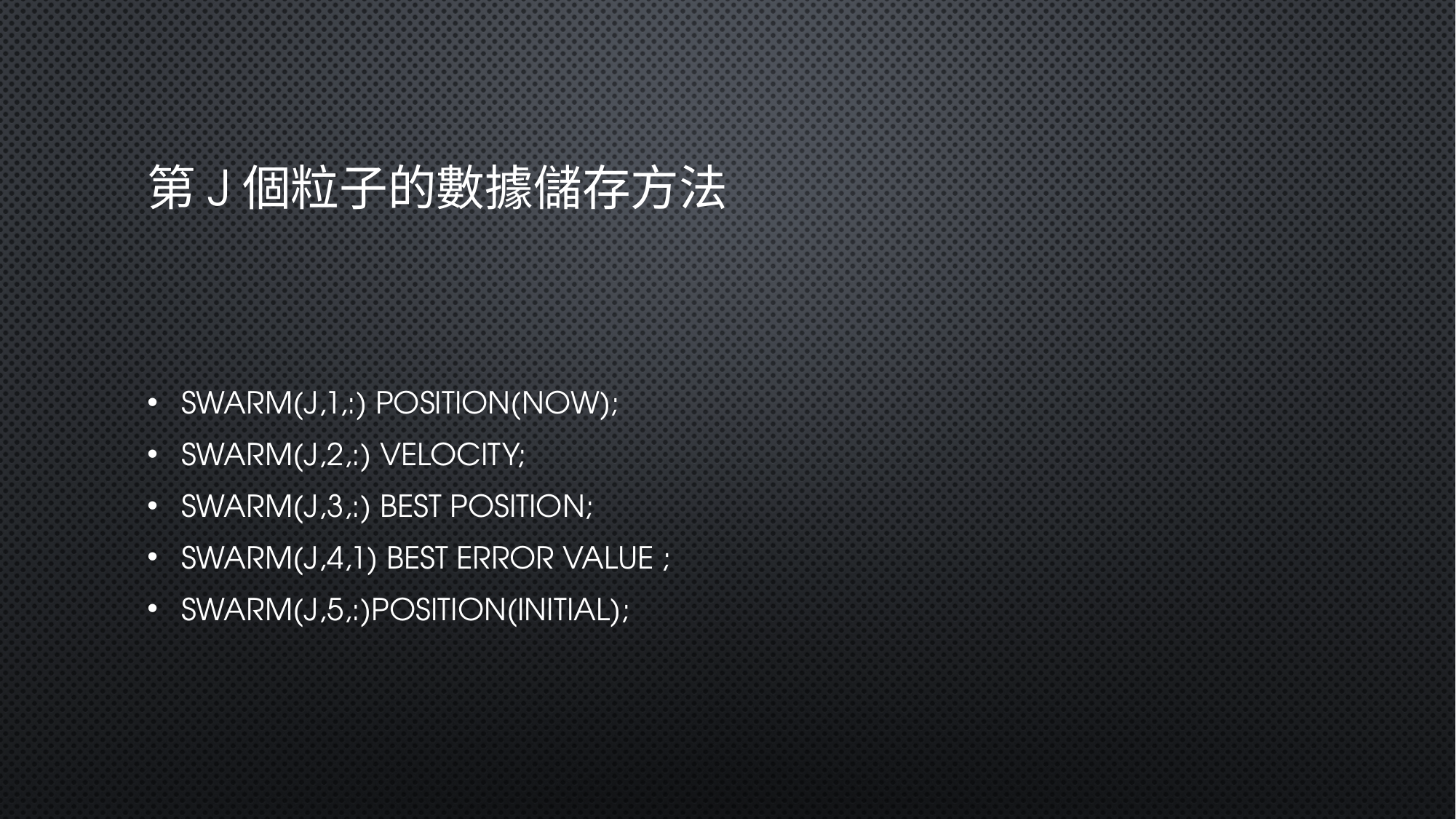

# 第j個粒子的數據儲存方法
swarm(J,1,:) position(Now);
swarm(J,2,:) velocity;
swarm(J,3,:) best position;
swarm(J,4,1) best error value ;
Swarm(j,5,:)position(initial);